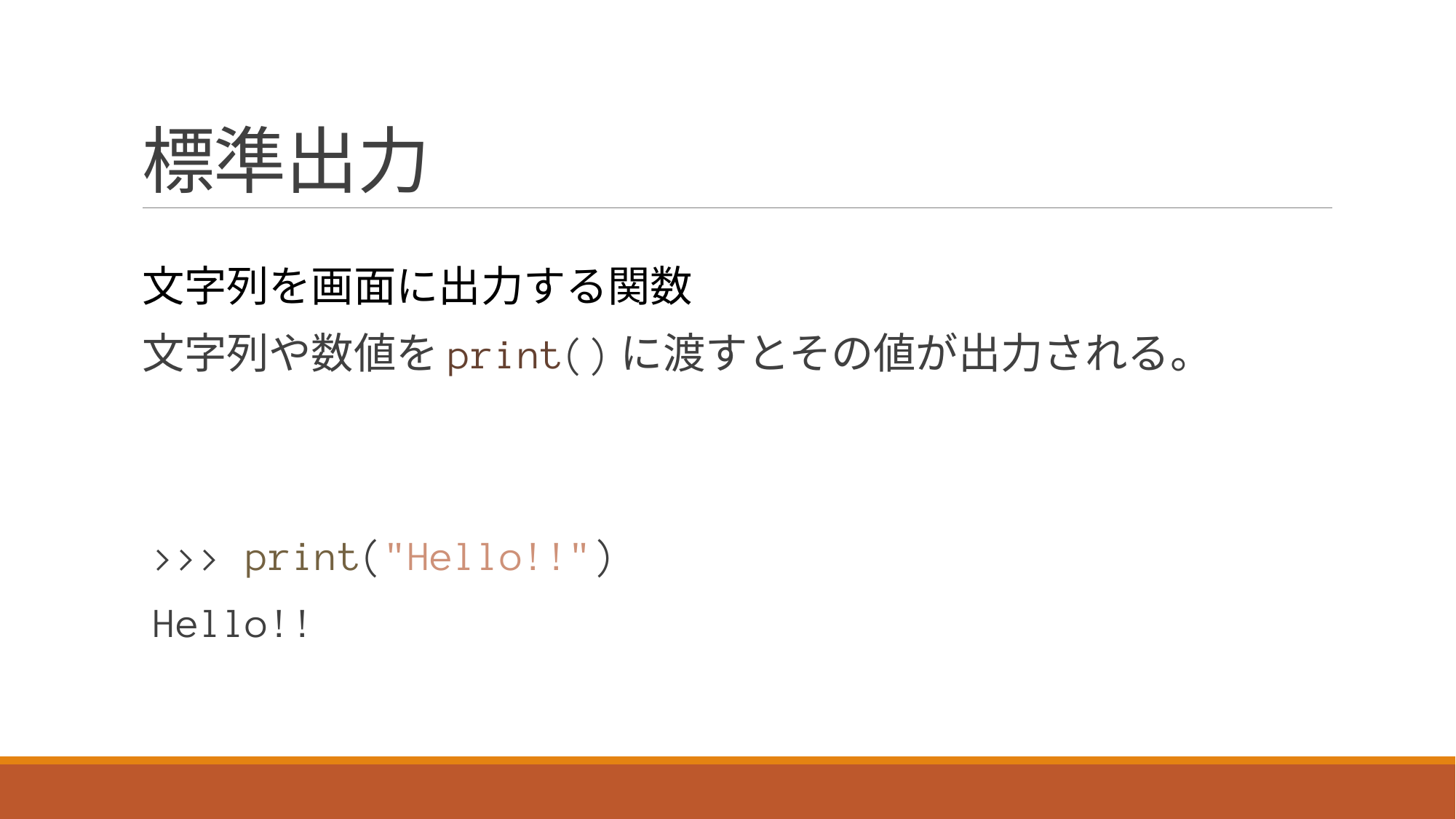

# 標準出力

文字列を画面に出力する関数
文字列や数値をprint()に渡すとその値が出力される。

 >>> print("Hello!!")
 Hello!!